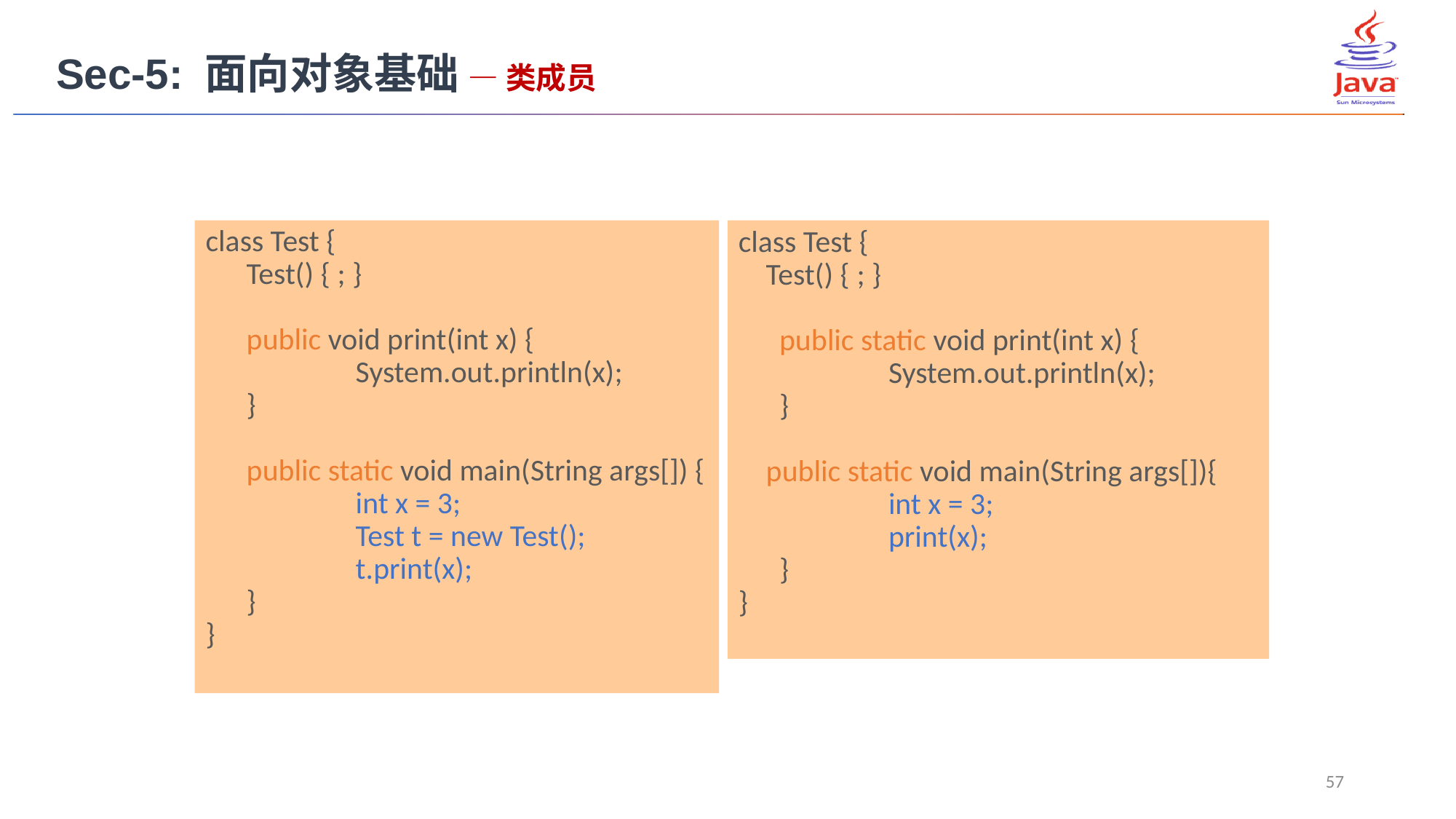

Sec-5: 面向对象基础 — 类成员
class Test {
	Test() { ; }

	public void print(int x) {
		System.out.println(x);
	}

	public static void main(String args[]) {
		int x = 3;
		Test t = new Test();
		t.print(x);
 	}
}
class Test {
    Test() { ; }

   	public static void print(int x) {
   		System.out.println(x);
   	}

    public static void main(String args[]){
		int x = 3;
		print(x);
	}
}
57